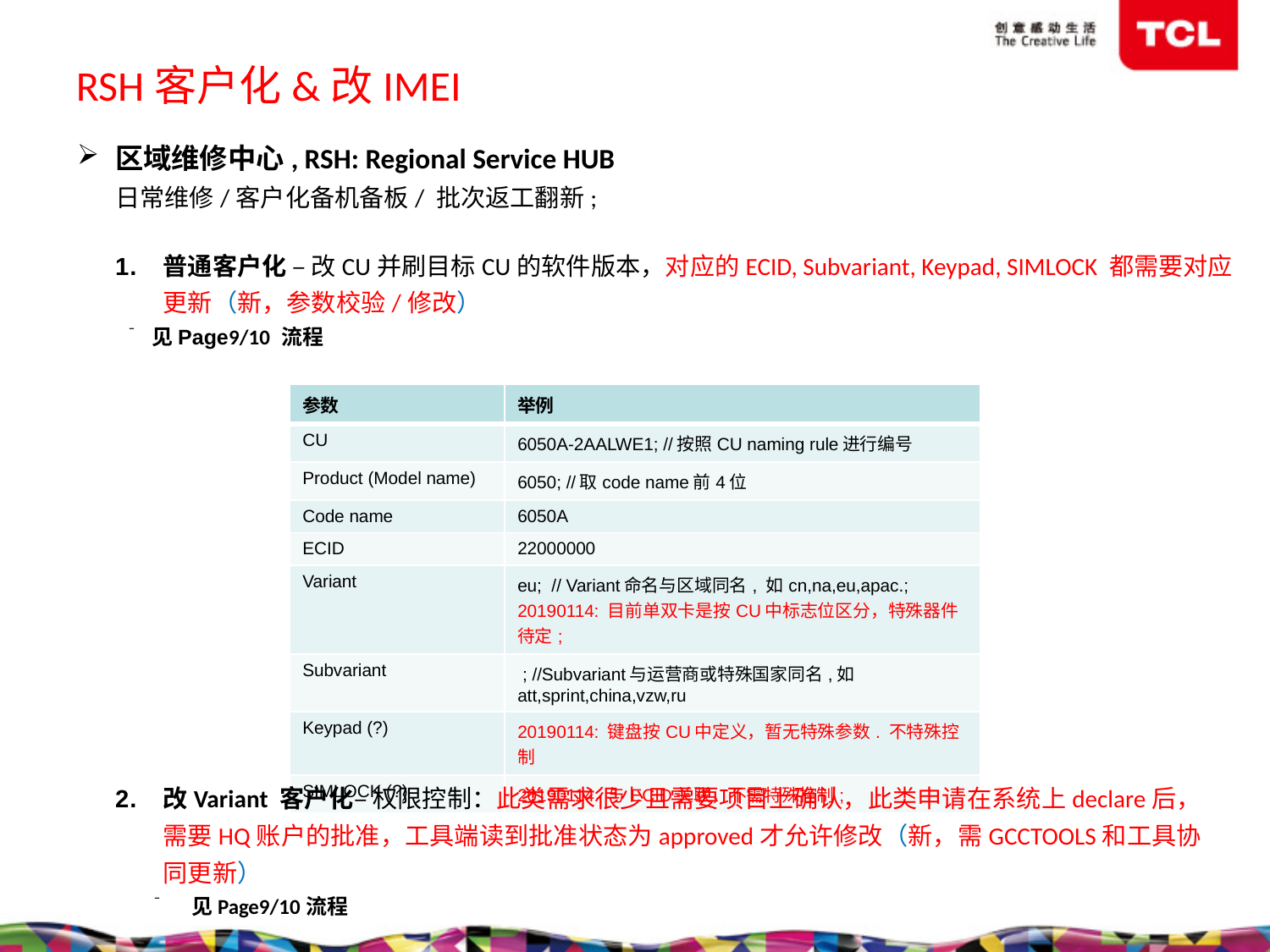

# RSH客户化&改IMEI
区域维修中心, RSH: Regional Service HUB
日常维修/客户化备机备板/ 批次返工翻新;

普通客户化 – 改CU并刷目标CU的软件版本，对应的ECID, Subvariant, Keypad, SIMLOCK 都需要对应更新（新，参数校验/修改）
见Page9/10 流程
| 参数 | 举例 |
| --- | --- |
| CU | 6050A-2AALWE1; //按照CU naming rule进行编号 |
| Product (Model name) | 6050; //取code name前4位 |
| Code name | 6050A |
| ECID | 22000000 |
| Variant | eu; // Variant命名与区域同名, 如cn,na,eu,apac.; 20190114: 目前单双卡是按CU中标志位区分，特殊器件待定; |
| Subvariant | ; //Subvariant与运营商或特殊国家同名,如att,sprint,china,vzw,ru |
| Keypad (?) | 20190114: 键盘按CU中定义，暂无特殊参数. 不特殊控制 |
| SIMLOCK (?) | 20190114: 与ECID关联，不需特殊控制; |
改Variant 客户化– 权限控制：此类需求很少且需要项目上确认，此类申请在系统上declare后，需要HQ账户的批准，工具端读到批准状态为approved才允许修改（新，需GCCTOOLS和工具协同更新）
见Page9/10流程